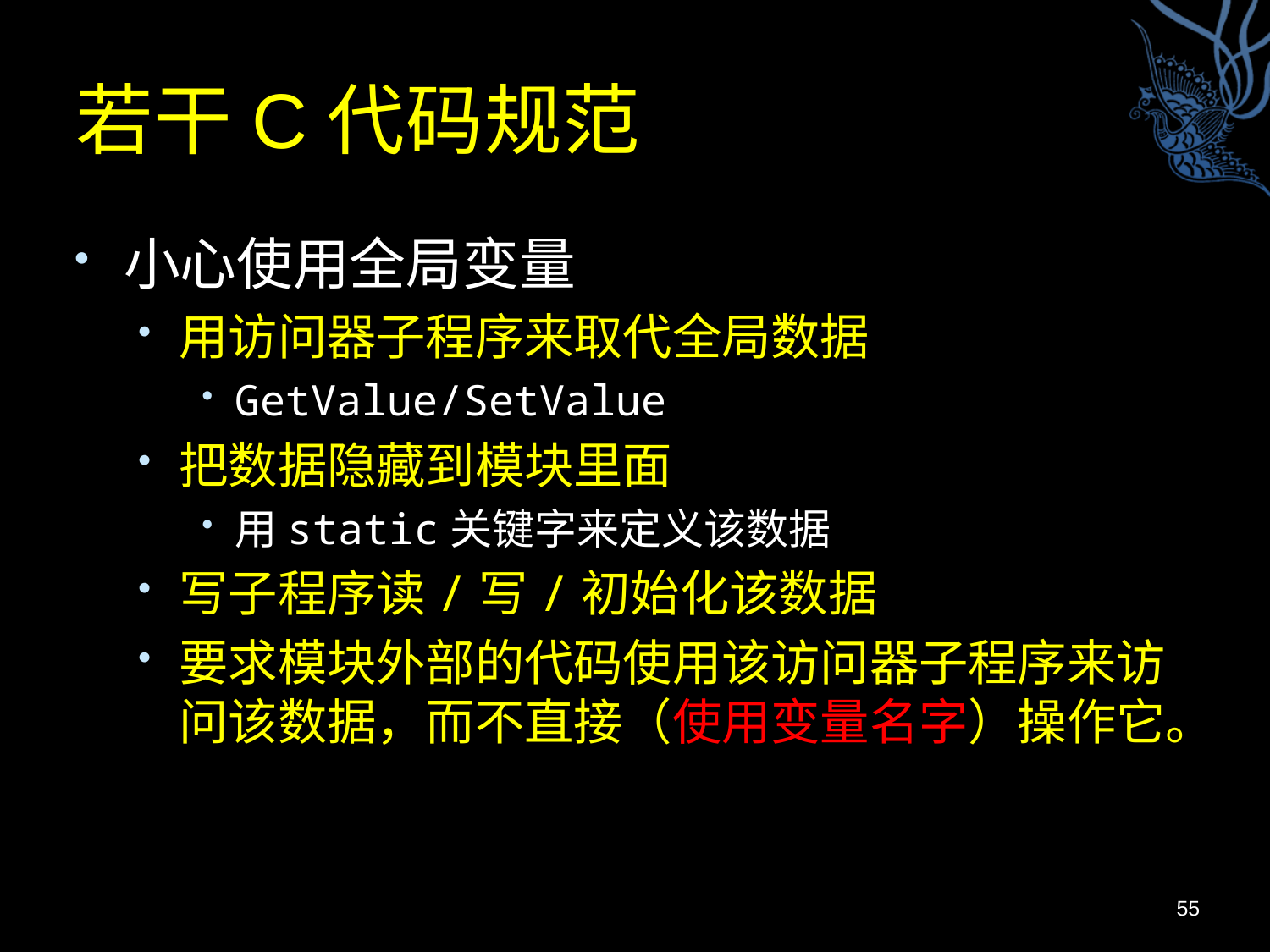

# 若干C代码规范
小心使用全局变量
用访问器子程序来取代全局数据
GetValue/SetValue
把数据隐藏到模块里面
用static关键字来定义该数据
写子程序读/写/初始化该数据
要求模块外部的代码使用该访问器子程序来访问该数据，而不直接（使用变量名字）操作它。
55